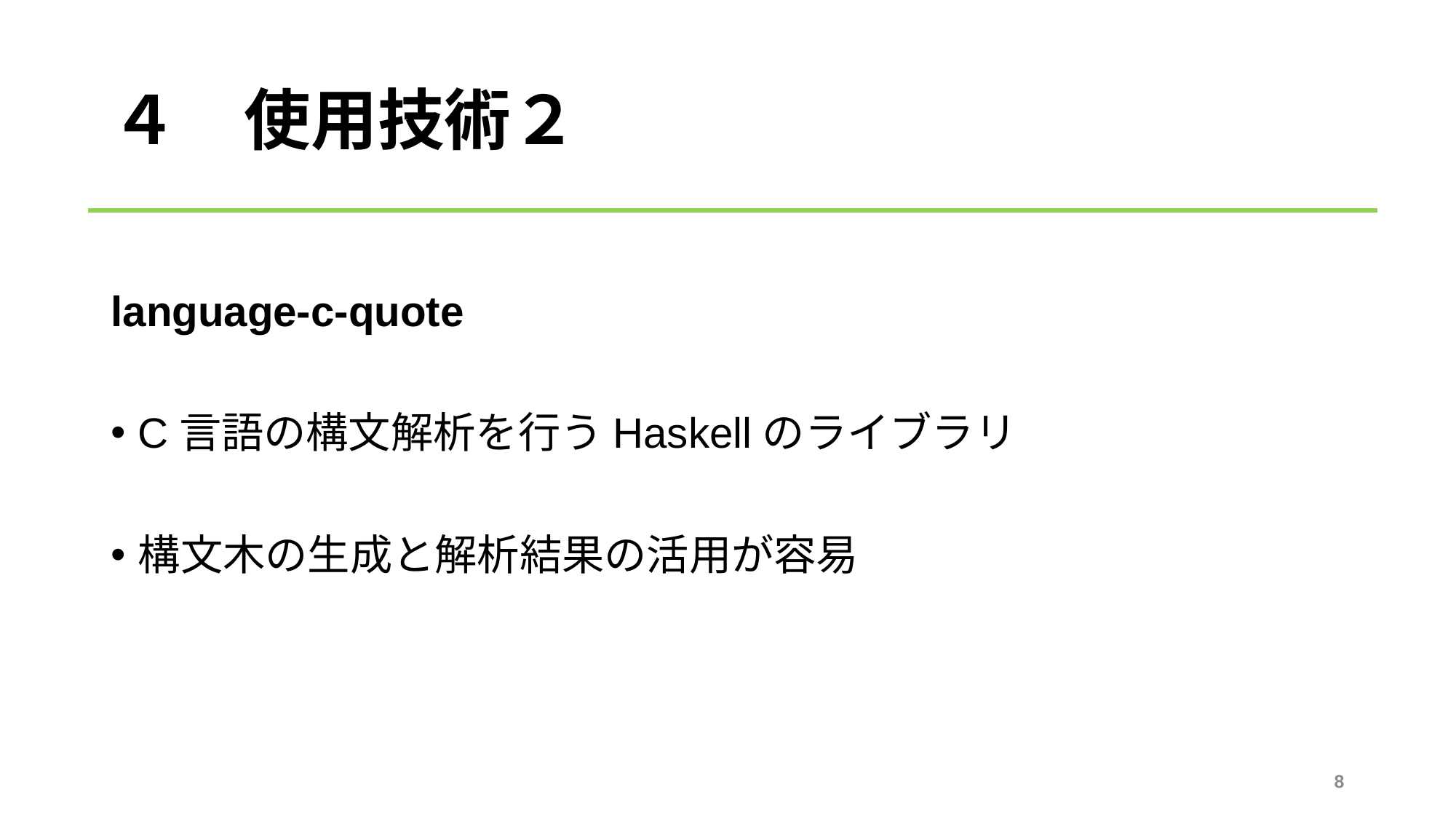

# ４　使用技術２

language-c-quote

C言語の構文解析を行うHaskellのライブラリ

構文木の生成と解析結果の活用が容易
8